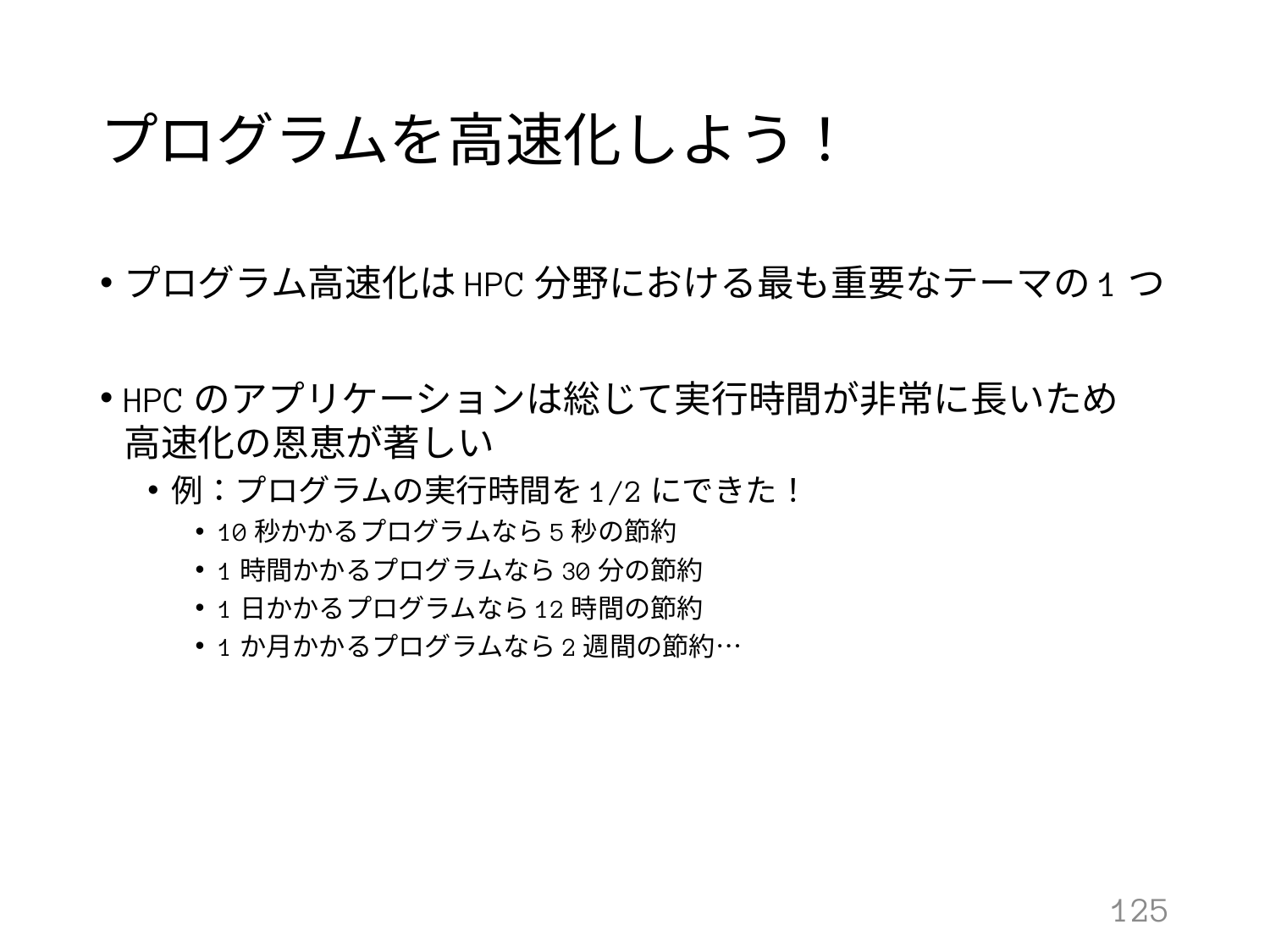

# プログラムを高速化しよう！
プログラム高速化はHPC分野における最も重要なテーマの1つ

HPCのアプリケーションは総じて実行時間が非常に長いため
高速化の恩恵が著しい
例：プログラムの実行時間を1/2にできた！
10秒かかるプログラムなら5秒の節約
1時間かかるプログラムなら30分の節約
1日かかるプログラムなら12時間の節約
1か月かかるプログラムなら2週間の節約…
125